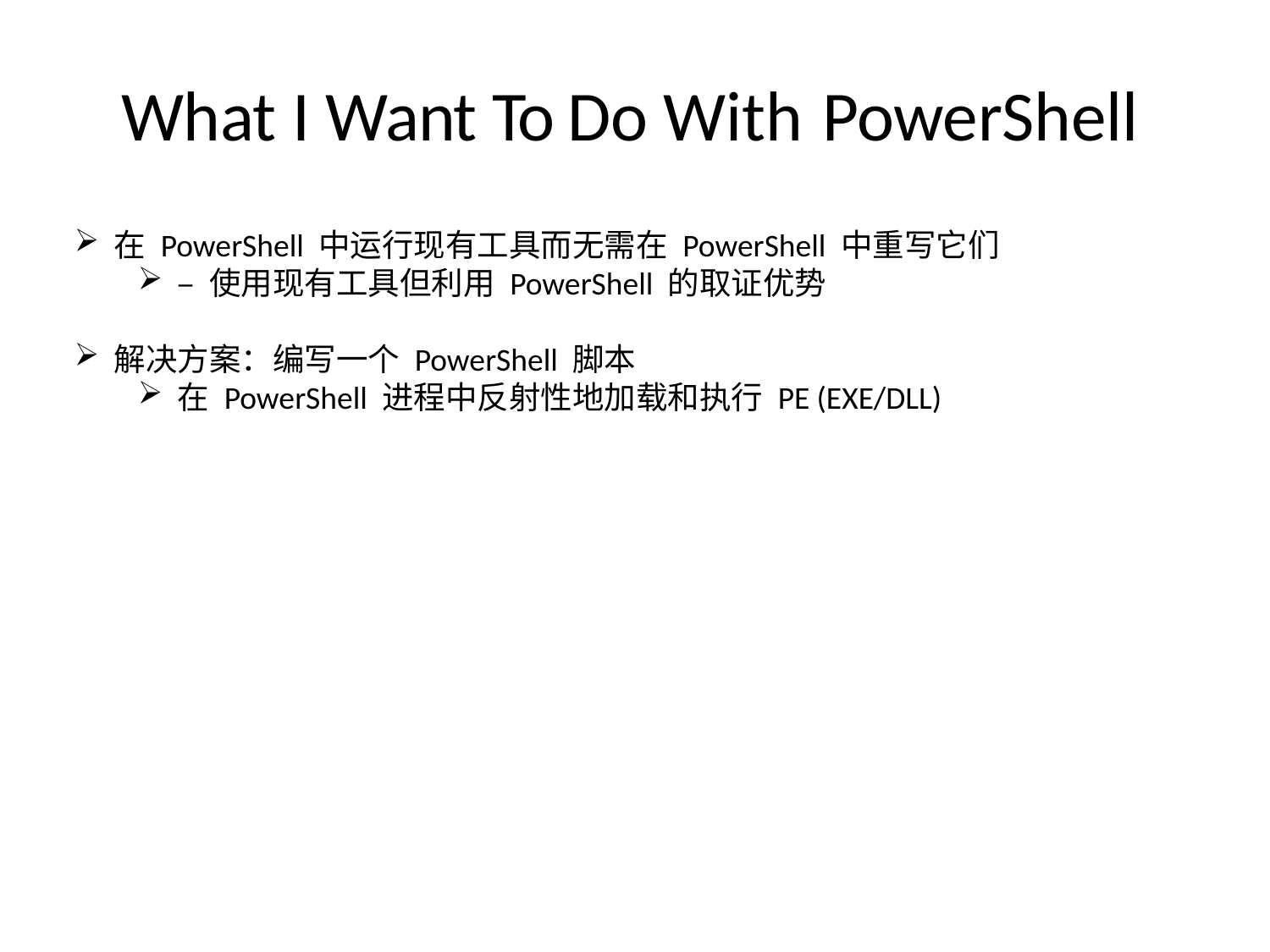

# What I Want To Do With PowerShell
在 PowerShell 中运行现有工具而无需在 PowerShell 中重写它们
– 使用现有工具但利用 PowerShell 的取证优势

解决方案：编写一个 PowerShell 脚本
在 PowerShell 进程中反射性地加载和执行 PE (EXE/DLL)